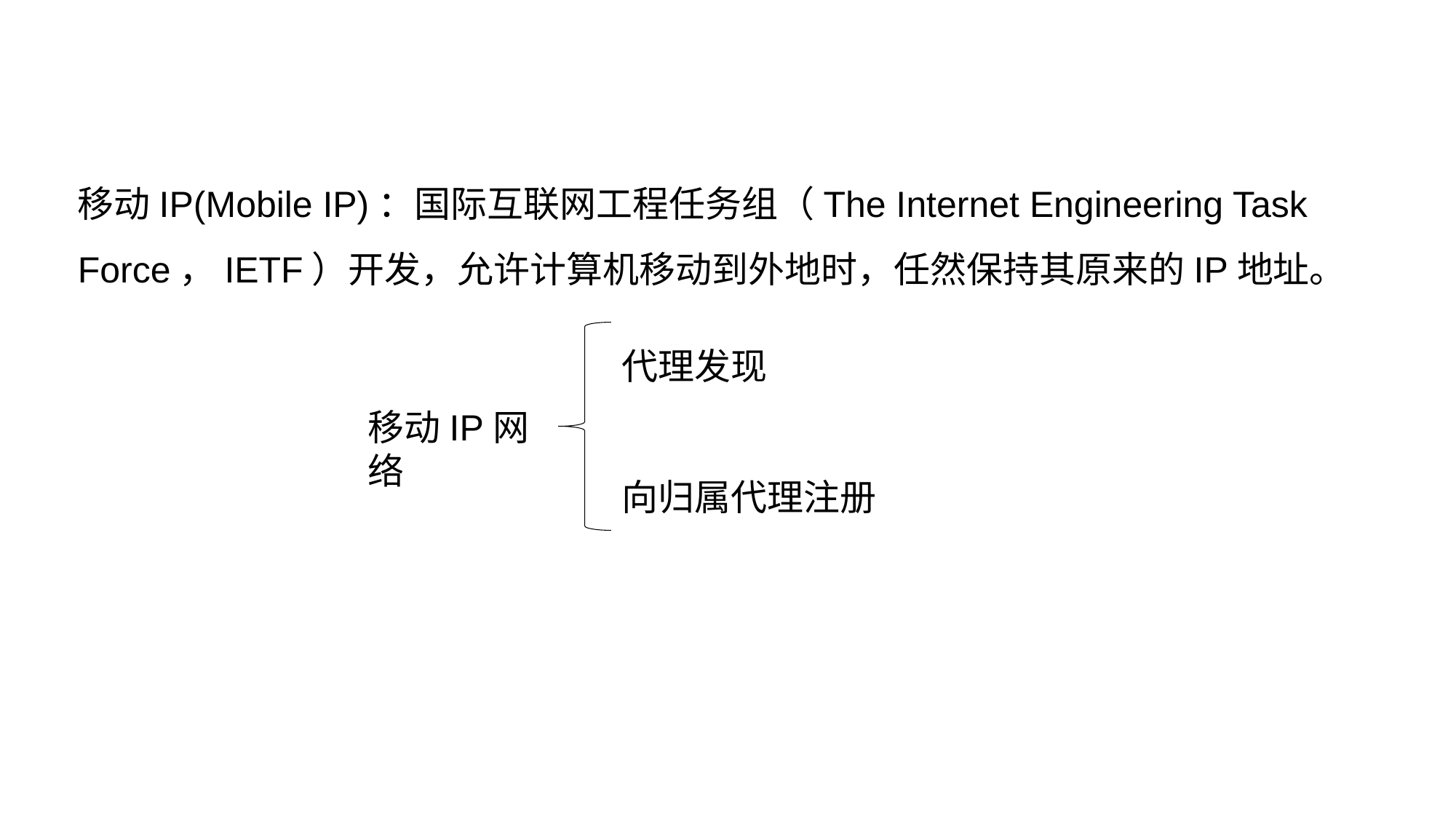

移动IP(Mobile IP)：国际互联网工程任务组（The Internet Engineering Task Force，IETF）开发，允许计算机移动到外地时，任然保持其原来的IP地址。
代理发现

向归属代理注册

移动IP网络